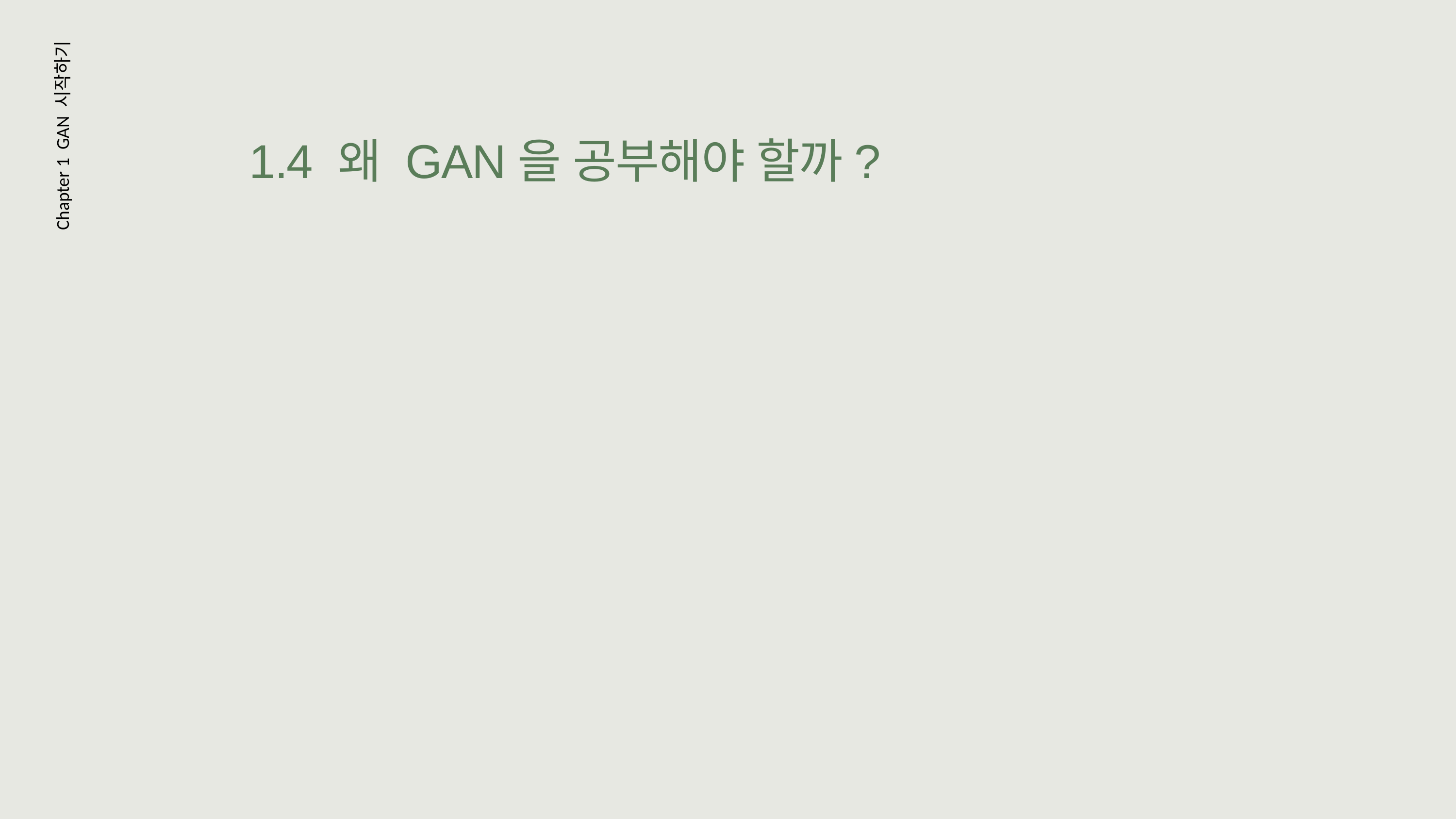

1.4 왜 GAN을 공부해야 할까?
Chapter 1  GAN 시작하기